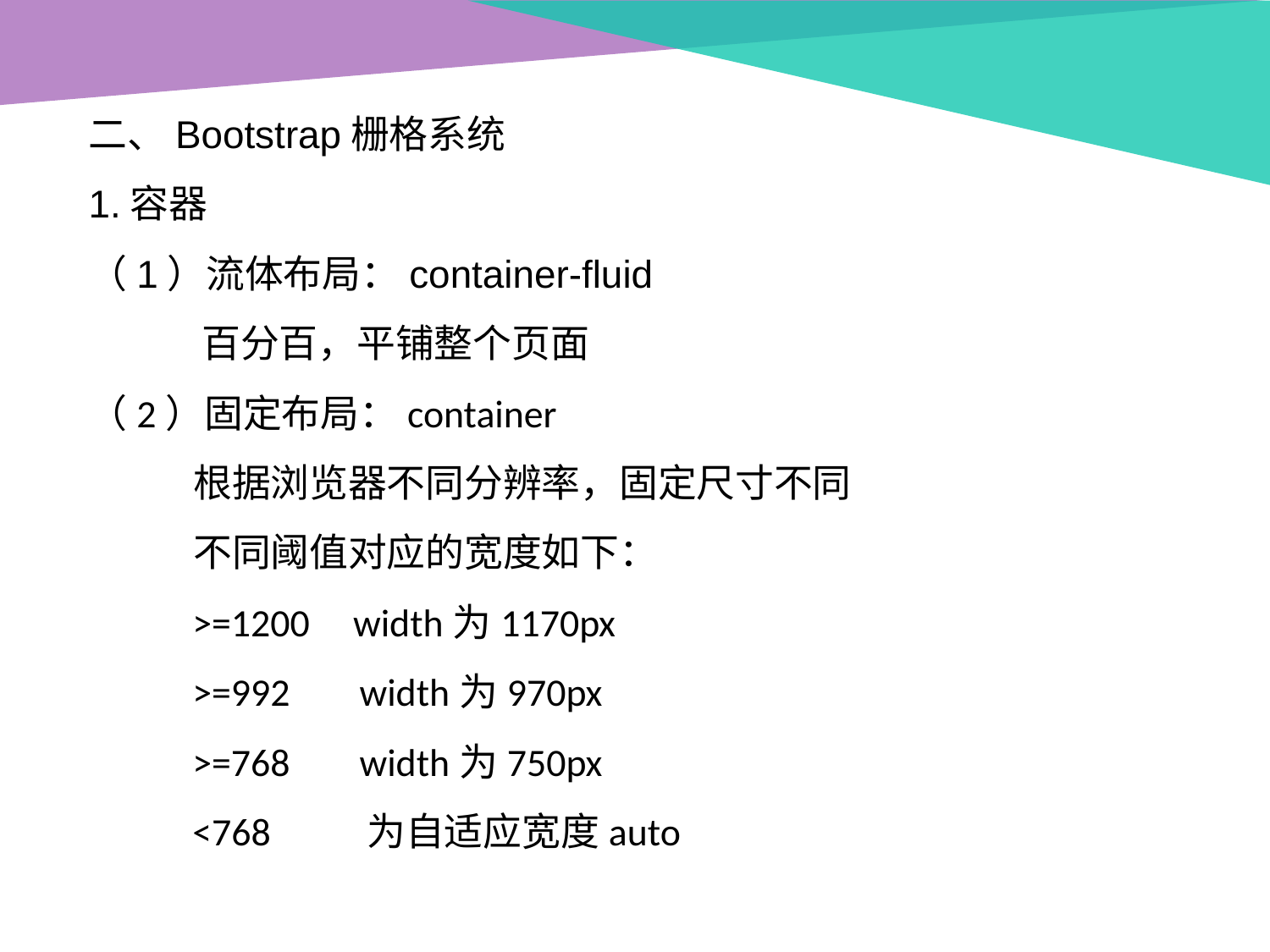

二、Bootstrap栅格系统
1.容器
（1）流体布局：container-fluid
            百分百，平铺整个页面
（2）固定布局：container
           根据浏览器不同分辨率，固定尺寸不同
           不同阈值对应的宽度如下：
            >=1200     width为1170px
            >=992        width为970px
            >=768        width为750px
            <768          为自适应宽度auto